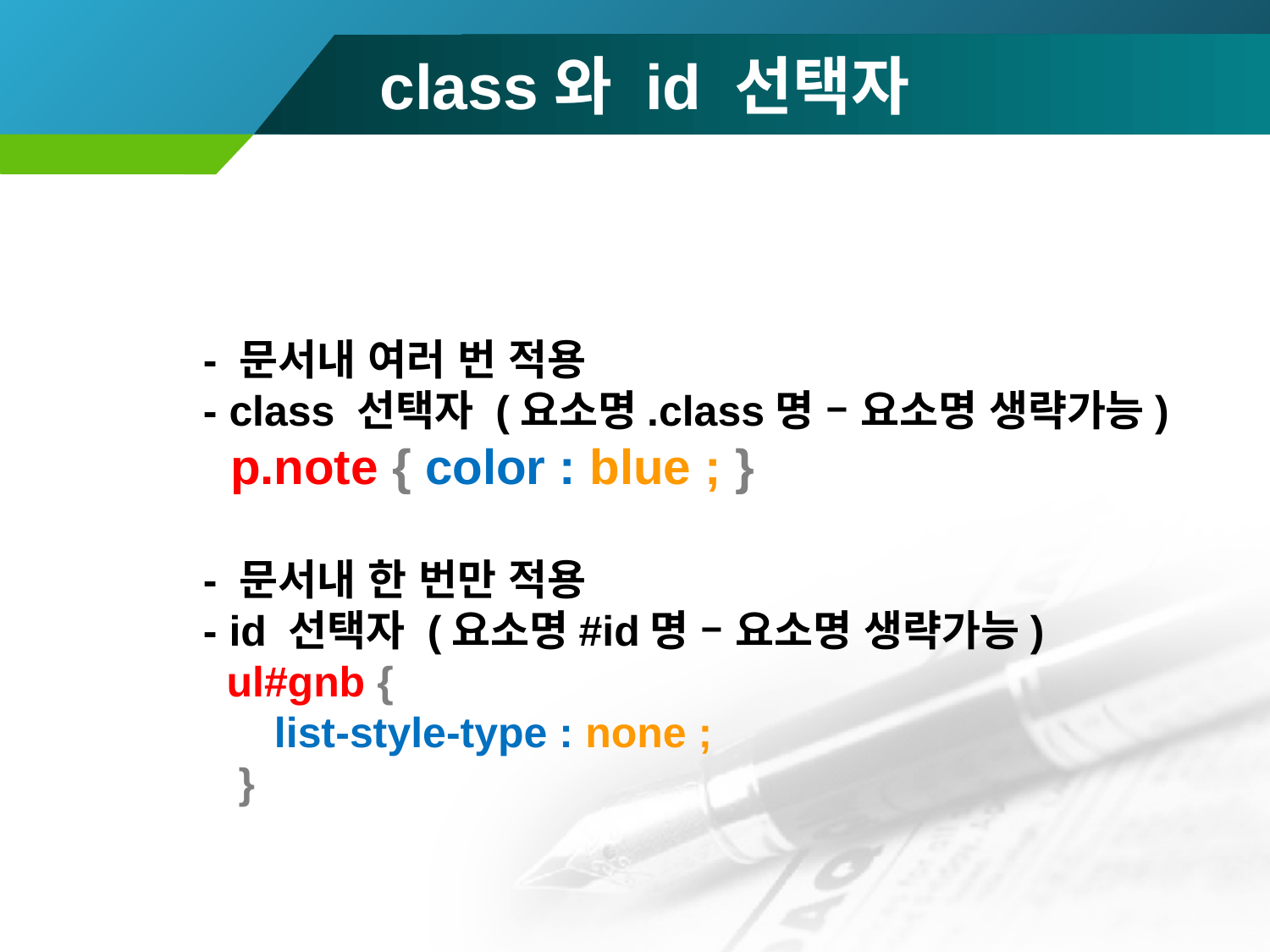

# class와 id 선택자

- 문서내 여러 번 적용
- class 선택자 (요소명.class명 – 요소명 생략가능)
  p.note { color : blue ; }

- 문서내 한 번만 적용
- id 선택자 (요소명#id명 – 요소명 생략가능)
  ul#gnb {
	  list-style-type : none ;
   }